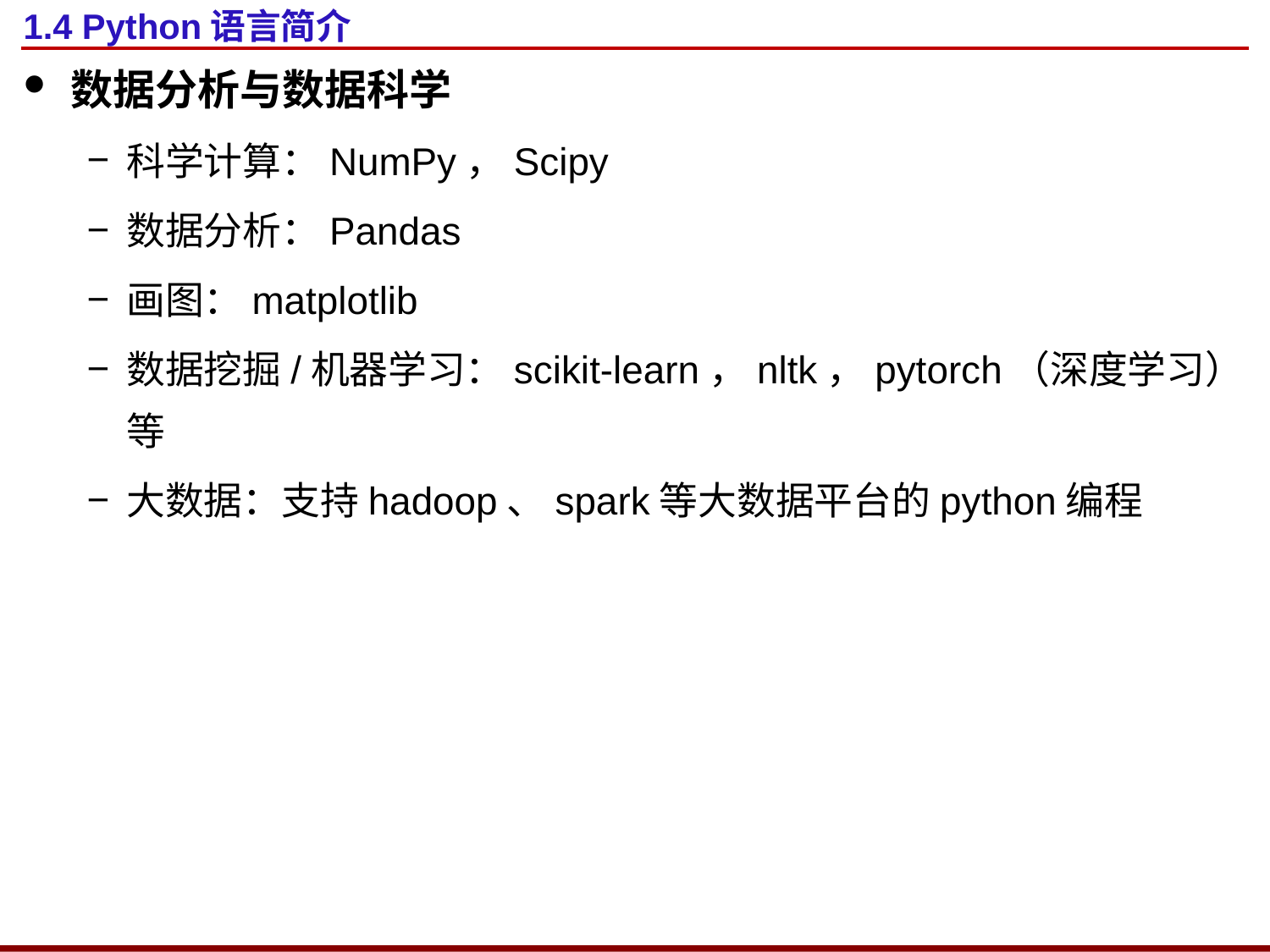

# 1.4 Python语言简介
数据分析与数据科学
科学计算：NumPy，Scipy
数据分析：Pandas
画图：matplotlib
数据挖掘/机器学习：scikit-learn，nltk，pytorch（深度学习）等
大数据：支持hadoop、spark等大数据平台的python编程